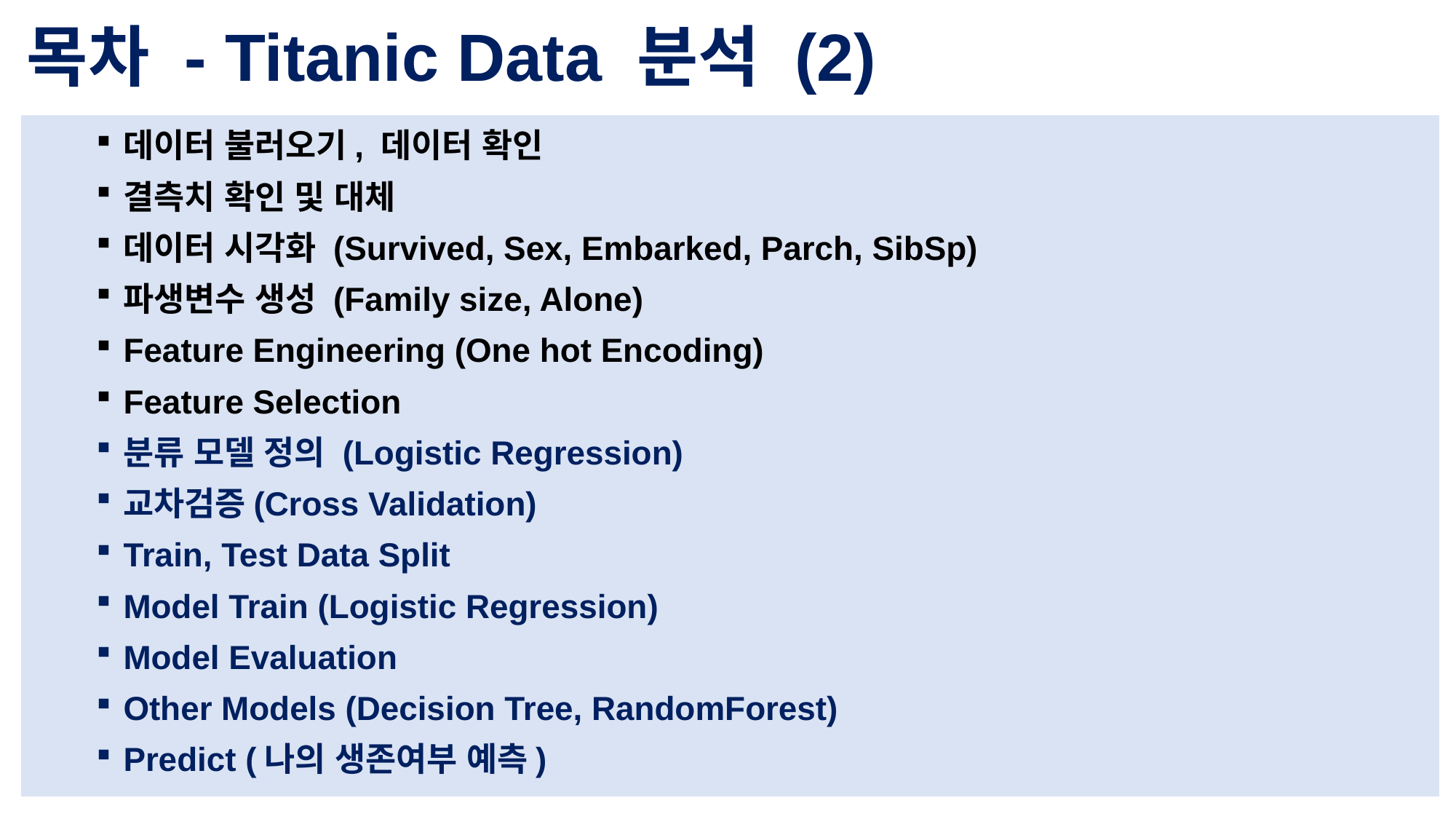

목차 - Titanic Data 분석 (2)

데이터 불러오기, 데이터 확인
결측치 확인 및 대체
데이터 시각화 (Survived, Sex, Embarked, Parch, SibSp)
파생변수 생성 (Family size, Alone)
Feature Engineering (One hot Encoding)
Feature Selection
분류 모델 정의 (Logistic Regression)
교차검증(Cross Validation)
Train, Test Data Split
Model Train (Logistic Regression)
Model Evaluation
Other Models (Decision Tree, RandomForest)
Predict (나의 생존여부 예측)